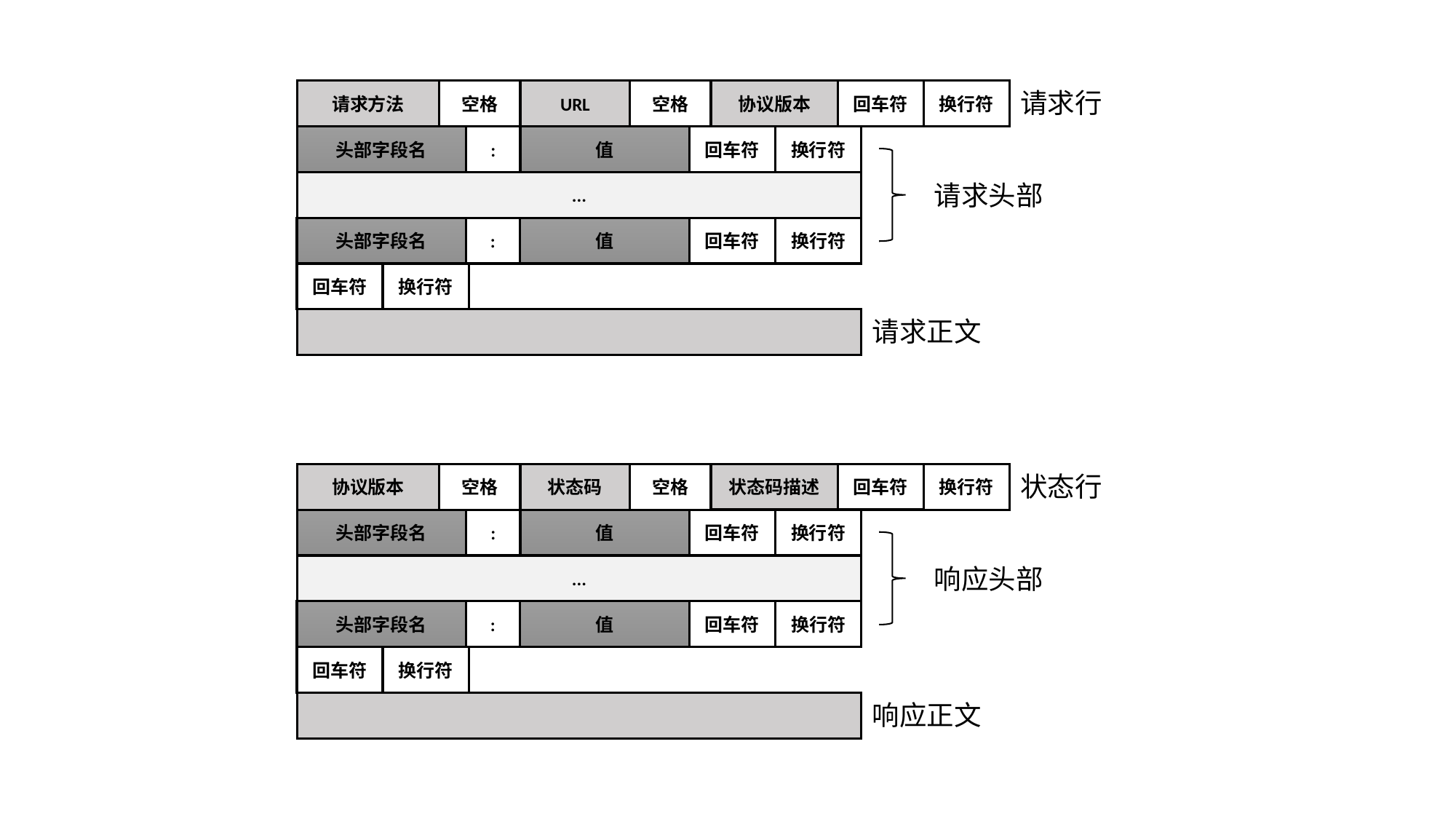

空格
协议版本
回车符
请求行
请求方法
空格
URL
换行符
:
回车符
头部字段名
值
换行符

...
请求头部
头部字段名
:
值
回车符
换行符
回车符
换行符

请求正文
空格
状态码描述
回车符
状态行
协议版本
空格
状态码
换行符
:
回车符
头部字段名
值
换行符

...
响应头部
头部字段名
:
值
回车符
换行符
回车符
换行符

响应正文